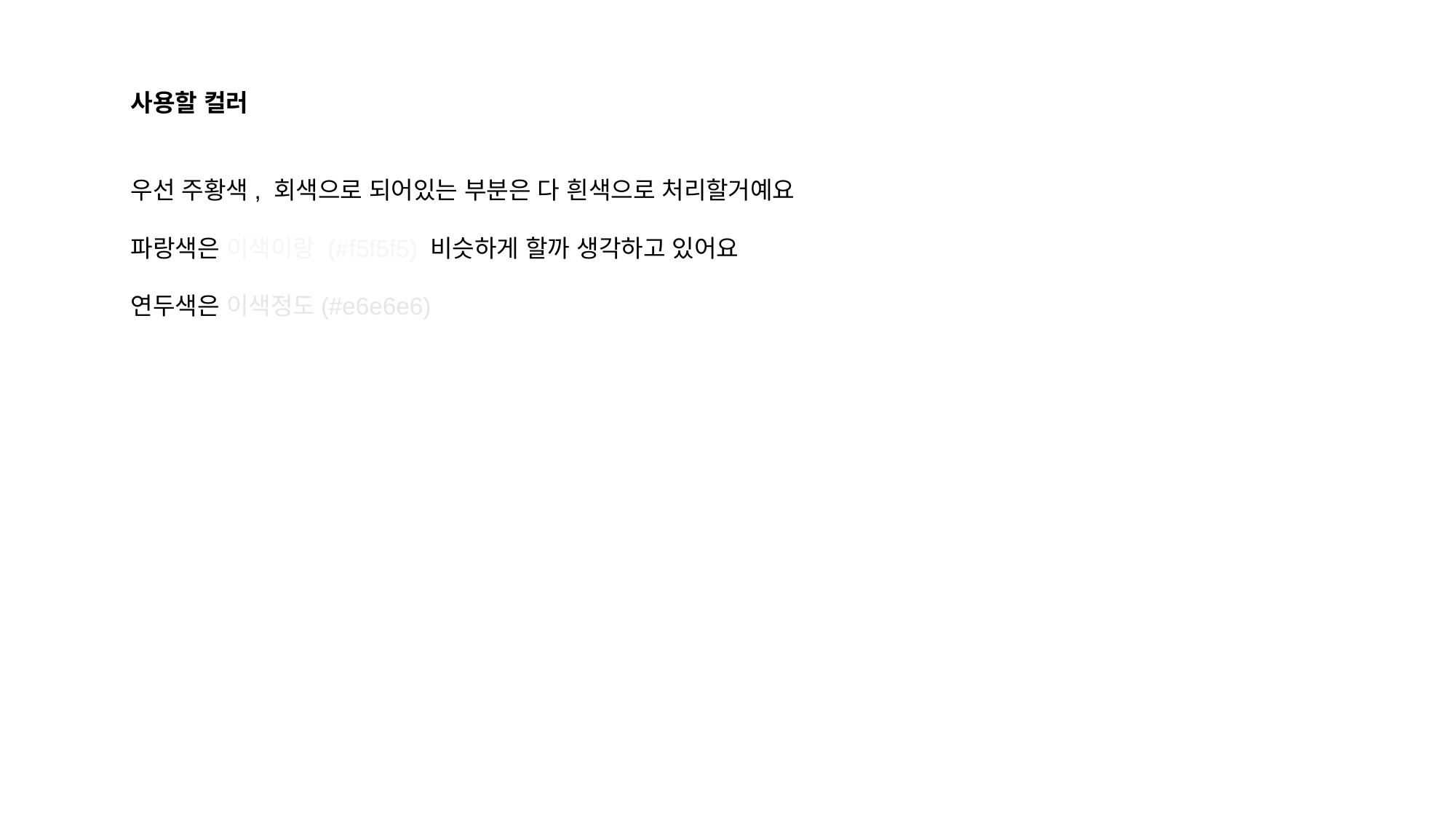

사용할 컬러

우선 주황색, 회색으로 되어있는 부분은 다 흰색으로 처리할거예요

파랑색은 이색이랑 (#f5f5f5) 비슷하게 할까 생각하고 있어요

연두색은 이색정도(#e6e6e6)